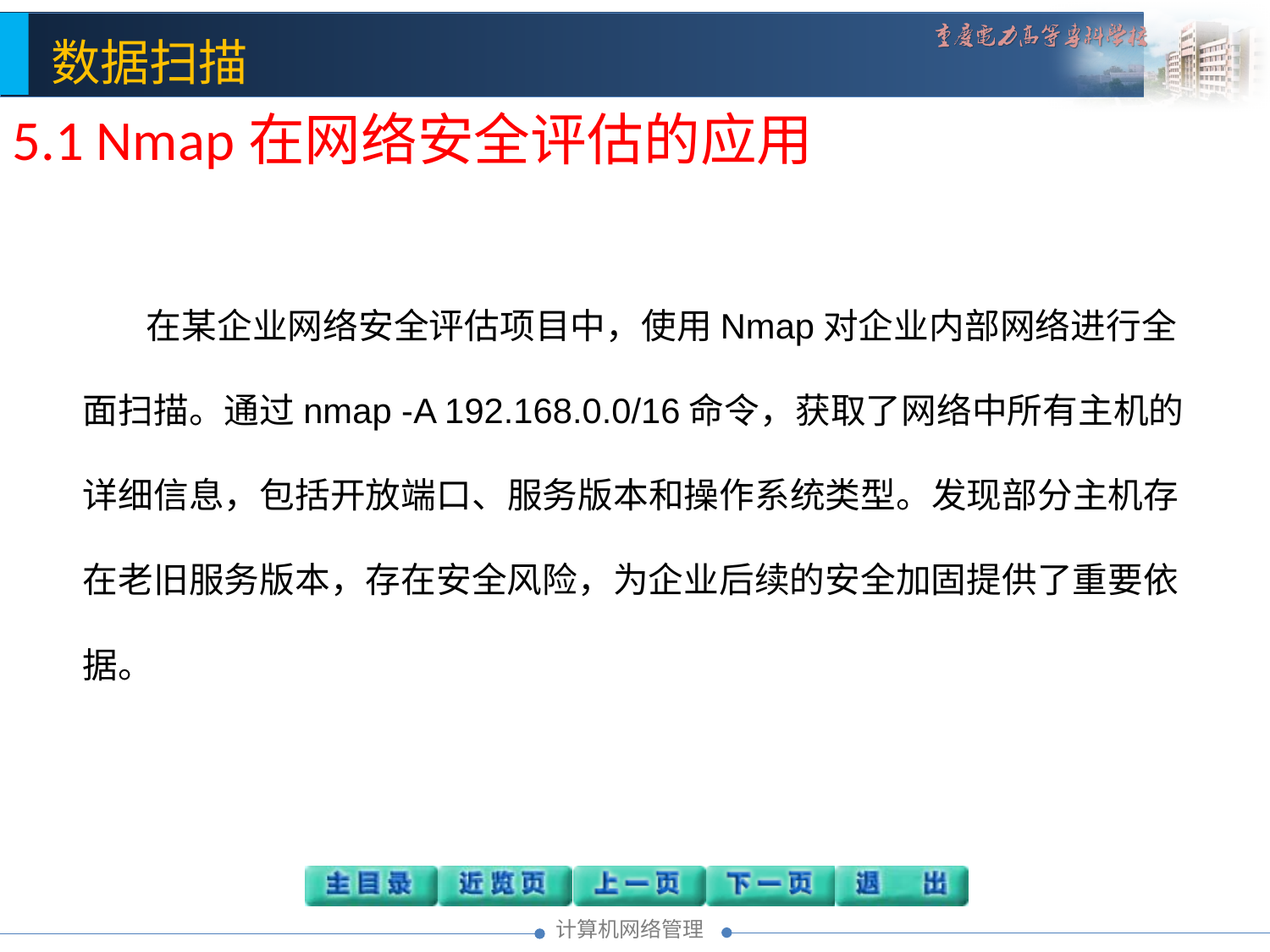

5.1 Nmap在网络安全评估的应用
在某企业网络安全评估项目中，使用Nmap对企业内部网络进行全面扫描。通过nmap -A 192.168.0.0/16命令，获取了网络中所有主机的详细信息，包括开放端口、服务版本和操作系统类型。发现部分主机存在老旧服务版本，存在安全风险，为企业后续的安全加固提供了重要依据。